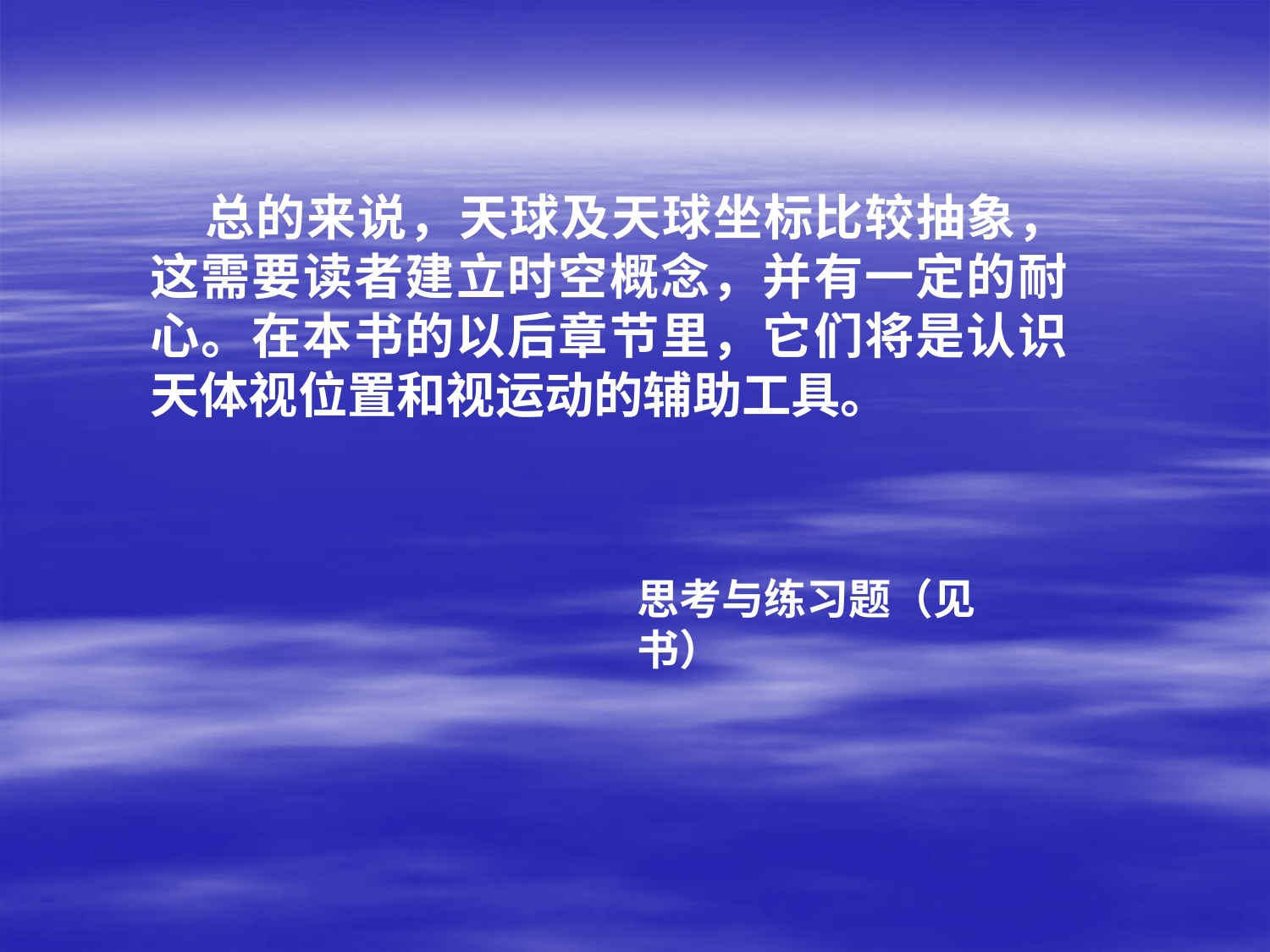

总的来说，天球及天球坐标比较抽象，这需要读者建立时空概念，并有一定的耐心。在本书的以后章节里，它们将是认识天体视位置和视运动的辅助工具。
思考与练习题（见书）